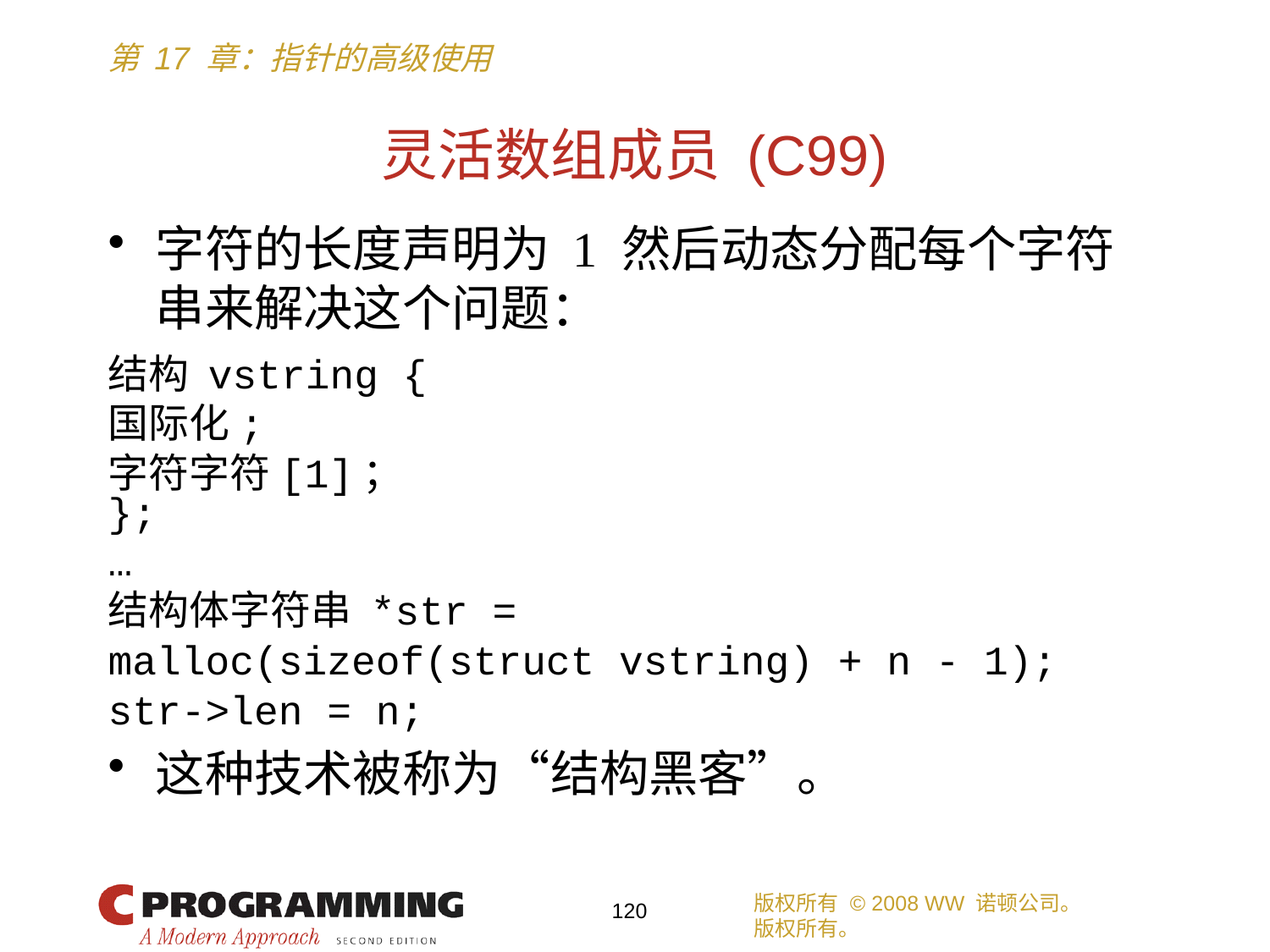

# 灵活数组成员 (C99)
字符的长度声明为 1 然后动态分配每个字符串来解决这个问题：
结构 vstring {
国际化;
字符字符[1]；
};
…
结构体字符串 *str =
malloc(sizeof(struct vstring) + n - 1);
str->len = n;
这种技术被称为“结构黑客”。
版权所有 © 2008 WW 诺顿公司。
版权所有。
120